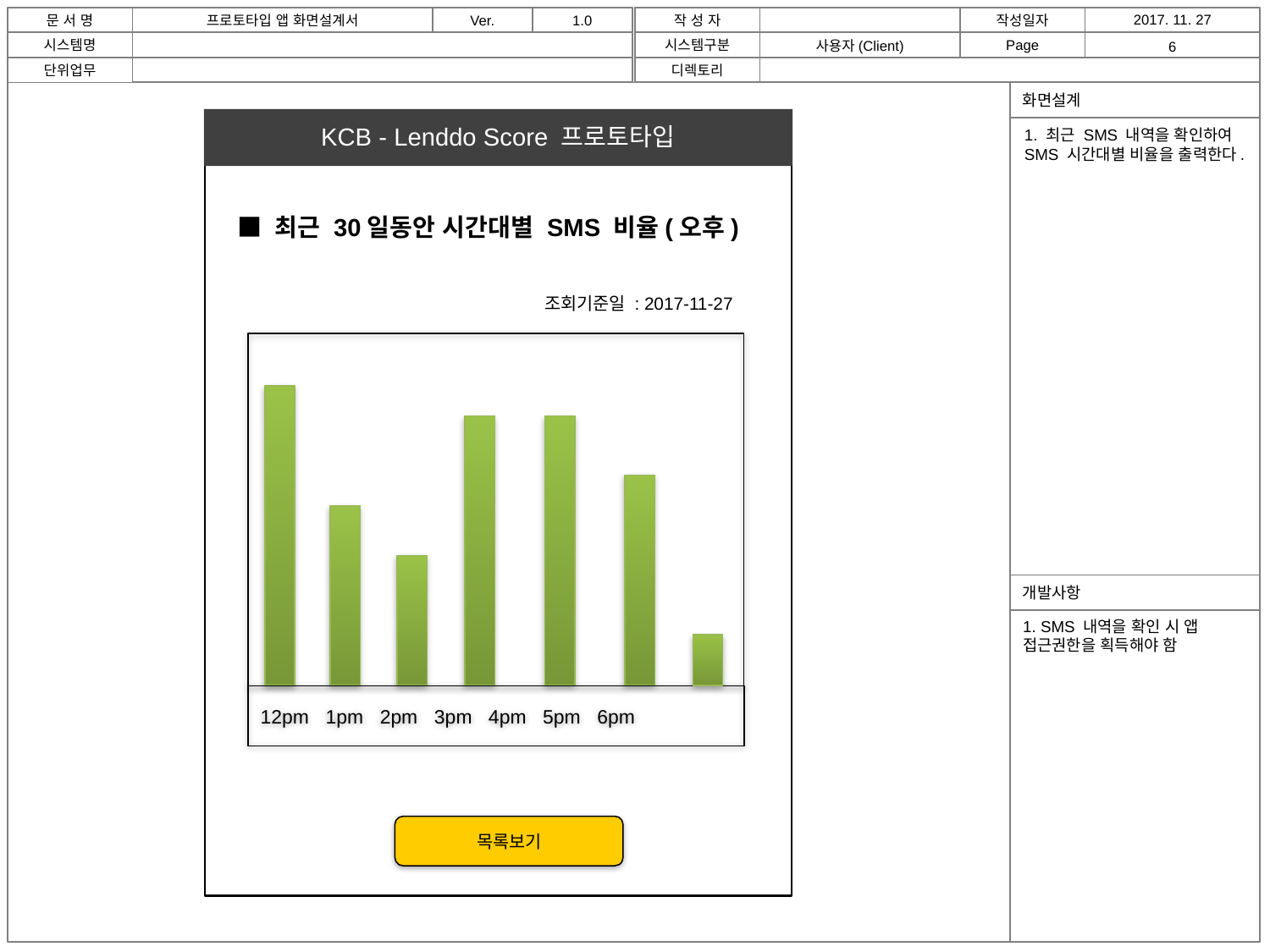

KCB - Lenddo Score 프로토타입

1. 최근 SMS 내역을 확인하여 SMS 시간대별 비율을 출력한다.

■ 최근 30일동안 시간대별 SMS 비율(오후)
조회기준일 : 2017-11-27

1. SMS 내역을 확인 시 앱 접근권한을 획득해야 함

12pm   1pm   2pm   3pm   4pm   5pm   6pm
목록보기